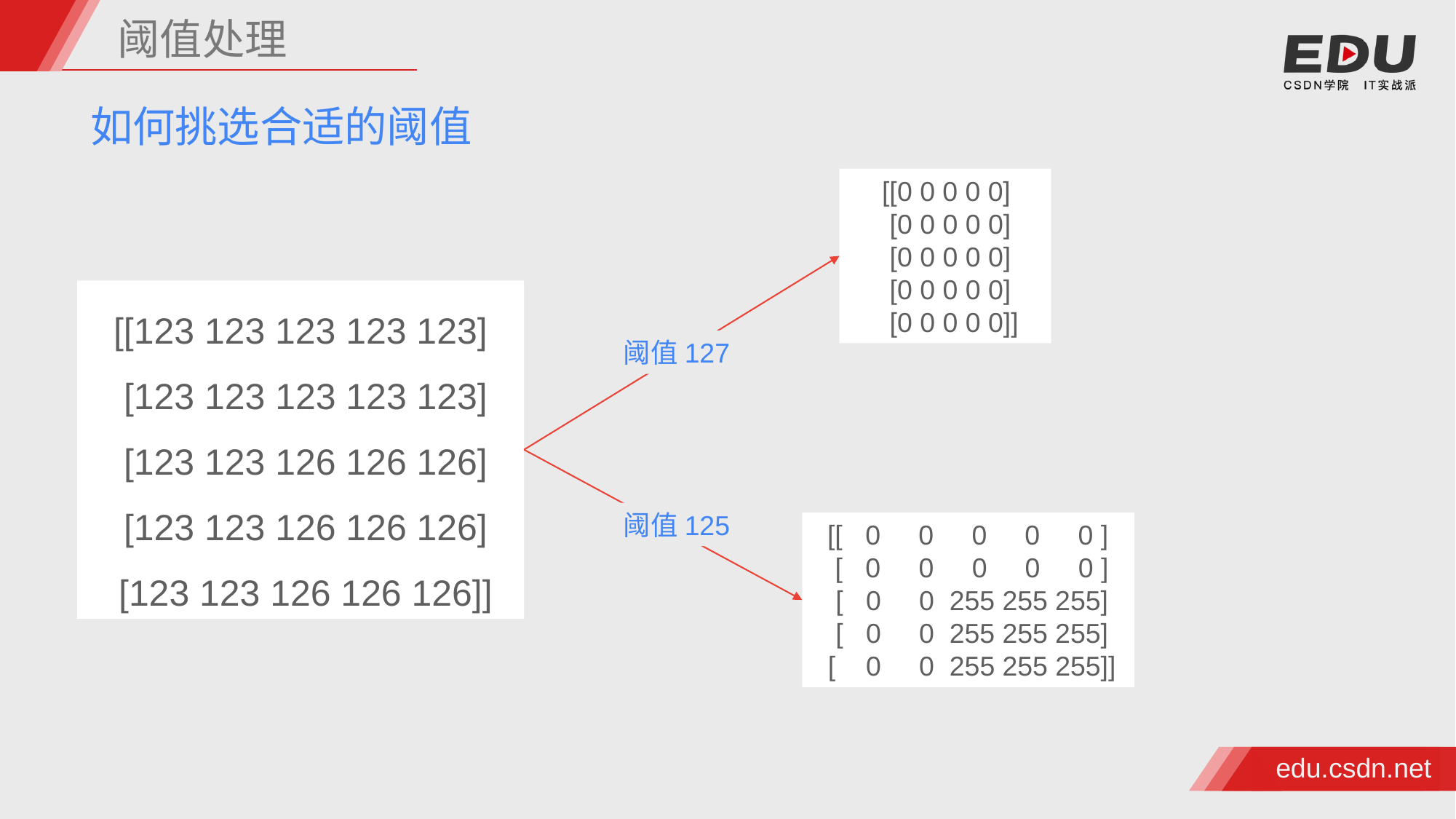

阈值处理

如何挑选合适的阈值
[[0 0 0 0 0]
 [0 0 0 0 0]
 [0 0 0 0 0]
 [0 0 0 0 0]
 [0 0 0 0 0]]
[[123 123 123 123 123]
 [123 123 123 123 123]
 [123 123 126 126 126]
 [123 123 126 126 126]
 [123 123 126 126 126]]
阈值127
阈值125
[[   0     0     0     0     0 ]
 [   0     0     0     0     0 ]
 [   0     0  255 255 255]
 [   0     0  255 255 255]
 [    0     0  255 255 255]]